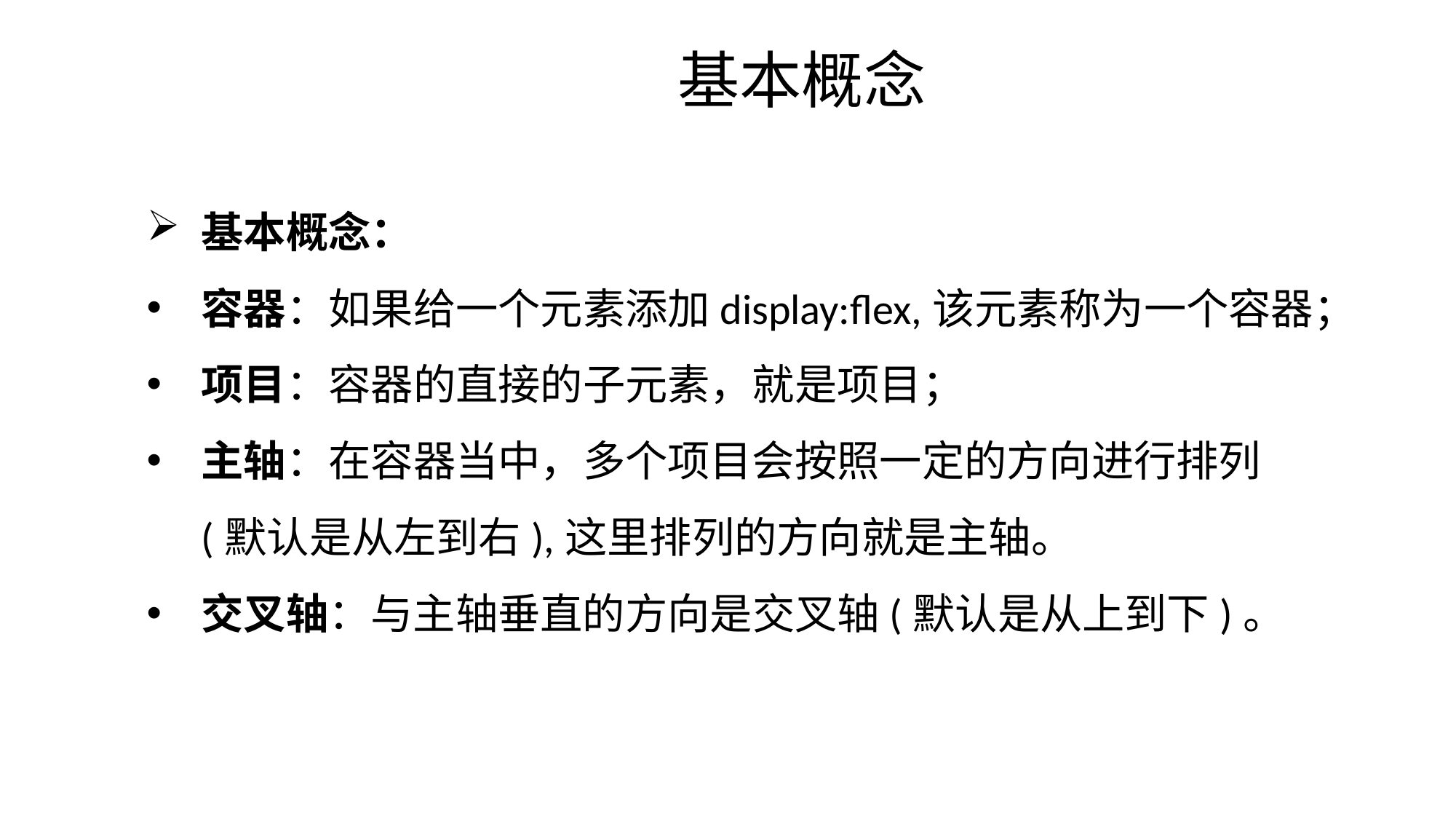

# 基本概念

基本概念：
容器：如果给一个元素添加display:flex,该元素称为一个容器；
项目：容器的直接的子元素，就是项目；
主轴：在容器当中，多个项目会按照一定的方向进行排列(默认是从左到右),这里排列的方向就是主轴。
交叉轴：与主轴垂直的方向是交叉轴(默认是从上到下)。